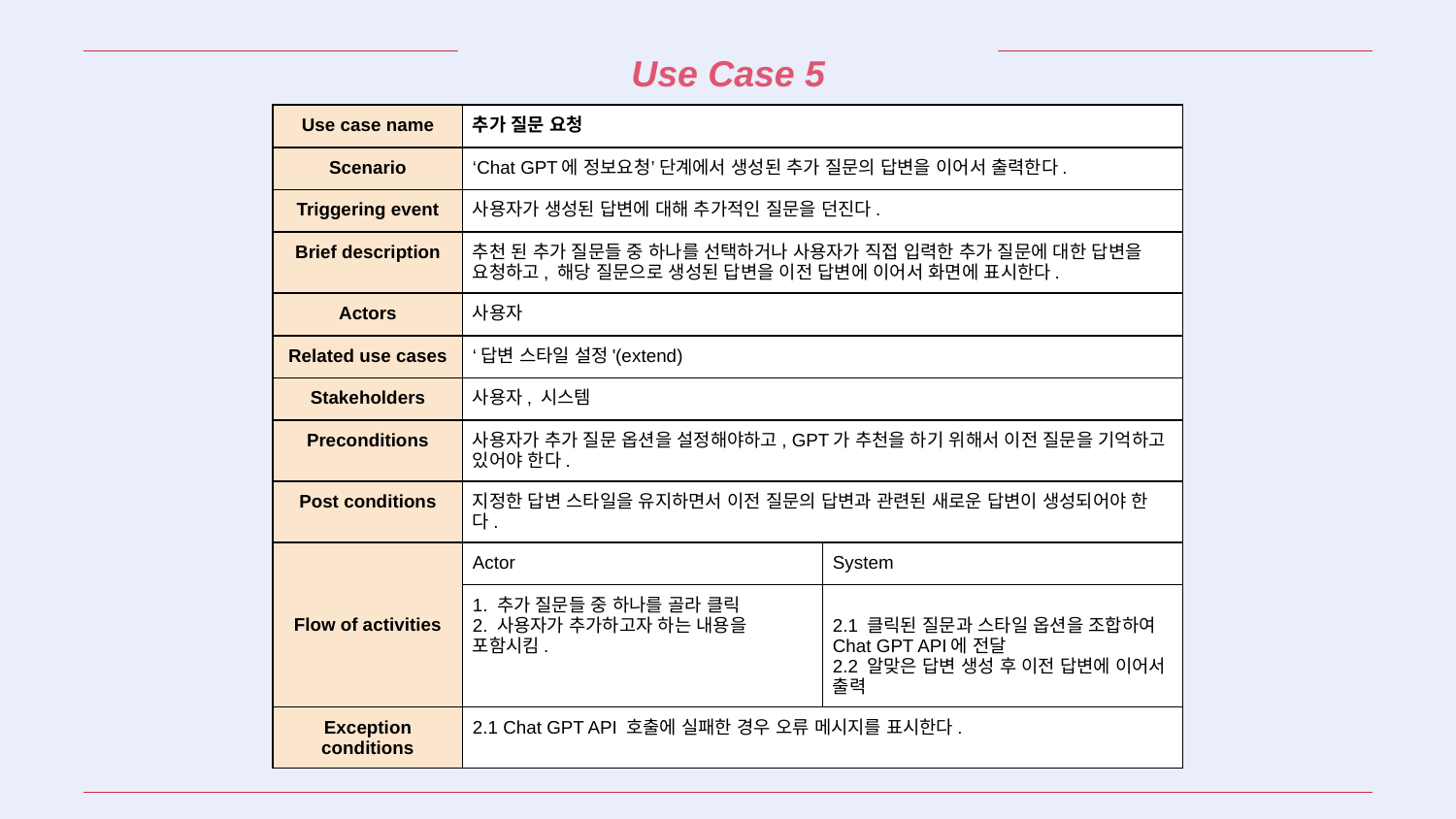

Use Case 5
| Use case name | 추가 질문 요청 |  |
| --- | --- | --- |
| Scenario | ‘Chat GPT에 정보요청’ 단계에서 생성된 추가 질문의 답변을 이어서 출력한다. |  |
| Triggering event | 사용자가 생성된 답변에 대해 추가적인 질문을 던진다. |  |
| Brief description | 추천 된 추가 질문들 중 하나를 선택하거나 사용자가 직접 입력한 추가 질문에 대한 답변을 요청하고, 해당 질문으로 생성된 답변을 이전 답변에 이어서 화면에 표시한다. |  |
| Actors | 사용자 |  |
| Related use cases | ‘답변 스타일 설정'(extend) |  |
| Stakeholders | 사용자, 시스템 |  |
| Preconditions | 사용자가 추가 질문 옵션을 설정해야하고, GPT가 추천을 하기 위해서 이전 질문을 기억하고 있어야 한다. |  |
| Post conditions | 지정한 답변 스타일을 유지하면서 이전 질문의 답변과 관련된 새로운 답변이 생성되어야 한다. |  |
| Flow of activities | Actor | System |
|  | 1. 추가 질문들 중 하나를 골라 클릭 2. 사용자가 추가하고자 하는 내용을 포함시킴. | 2.1 클릭된 질문과 스타일 옵션을 조합하여 Chat GPT API에 전달 2.2 알맞은 답변 생성 후 이전 답변에 이어서 출력 |
| Exception conditions | 2.1 Chat GPT API 호출에 실패한 경우 오류 메시지를 표시한다. |  |